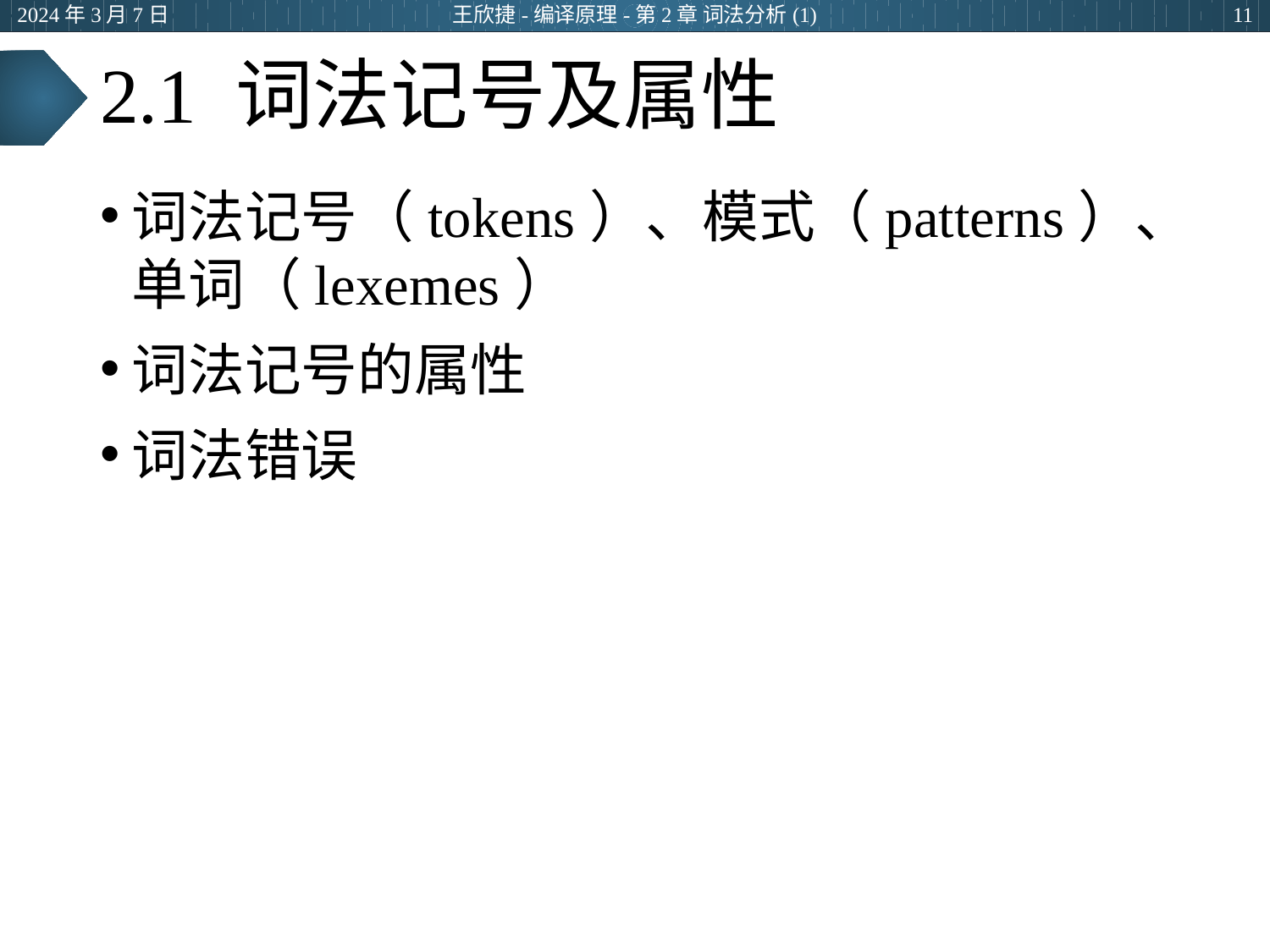

2024年3月7日
王欣捷-编译原理-第2章 词法分析(1)
11
# 2.1 词法记号及属性
词法记号（tokens）、模式（patterns）、单词（lexemes）
词法记号的属性
词法错误